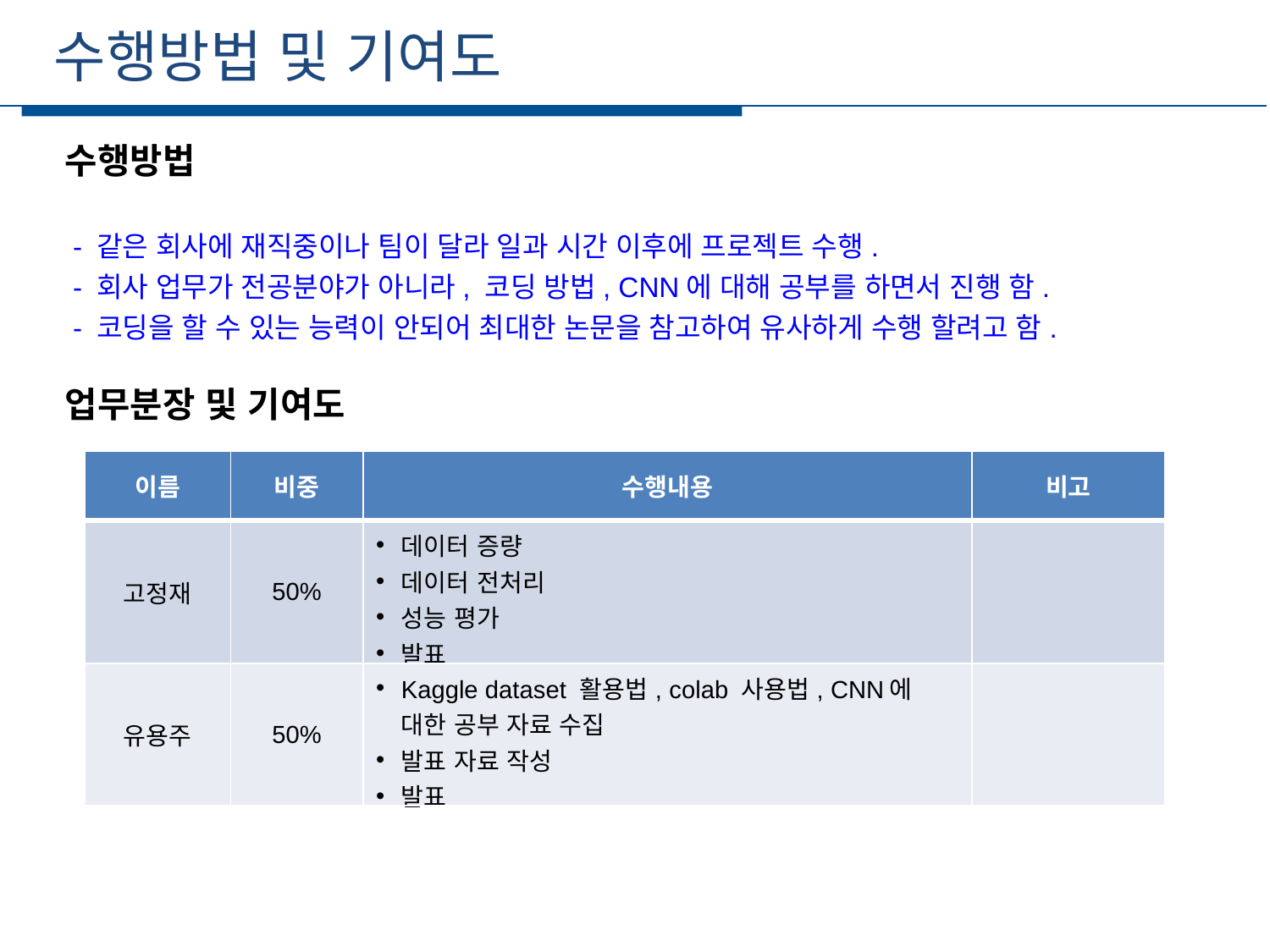

수행방법 및 기여도
세부일정

수행방법

 - 같은 회사에 재직중이나 팀이 달라 일과 시간 이후에 프로젝트 수행.
 - 회사 업무가 전공분야가 아니라, 코딩 방법, CNN에 대해 공부를 하면서 진행 함.
 - 코딩을 할 수 있는 능력이 안되어 최대한 논문을 참고하여 유사하게 수행 할려고 함.

업무분장 및 기여도

| 이름 | 비중 | 수행내용 | 비고 |
| --- | --- | --- | --- |
| 고정재 | 50% | 데이터 증량 데이터 전처리 성능 평가 발표 |  |
| 유용주 | 50% | Kaggle dataset 활용법, colab 사용법, CNN에 대한 공부 자료 수집 발표 자료 작성 발표 |  |